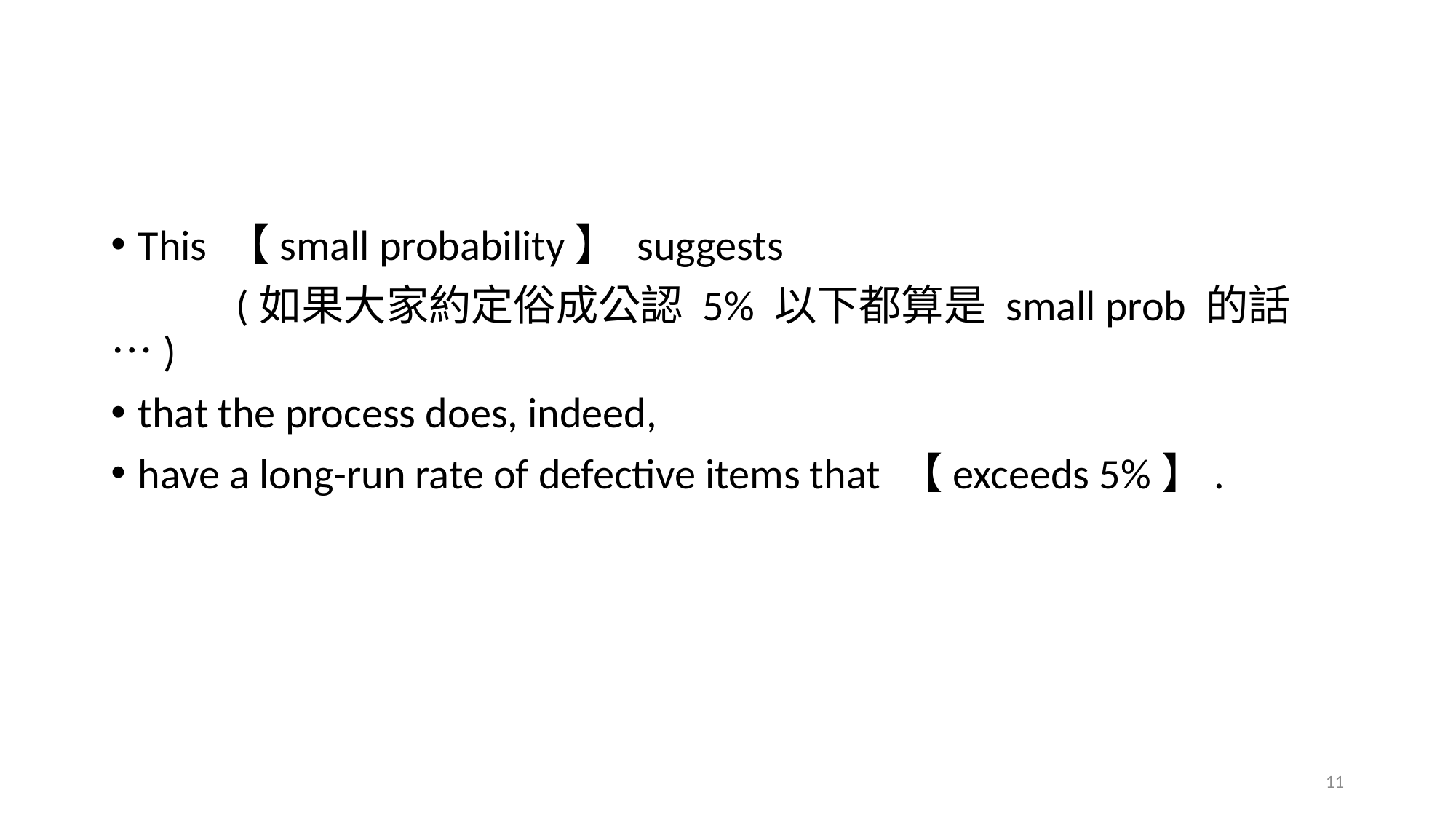

#
This 【small probability】 suggests
             (如果大家約定俗成公認 5% 以下都算是 small prob 的話…)
that the process does, indeed,
have a long-run rate of defective items that 【exceeds 5%】.
11